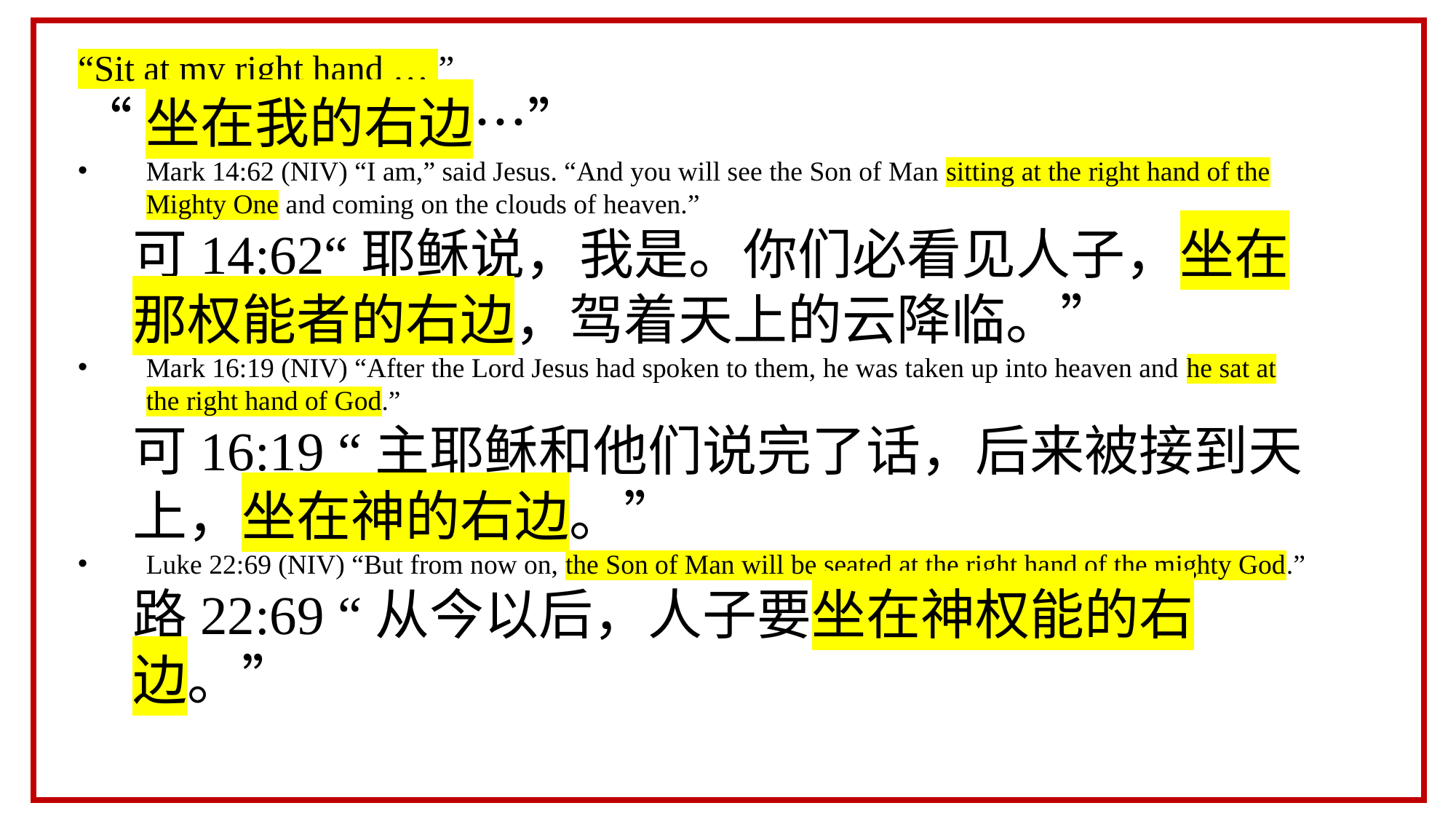

“Sit at my right hand … ”
“坐在我的右边…”
Mark 14:62 (NIV) “I am,” said Jesus. “And you will see the Son of Man sitting at the right hand of the Mighty One and coming on the clouds of heaven.”
可14:62“耶稣说，我是。你们必看见人子，坐在那权能者的右边，驾着天上的云降临。”
Mark 16:19 (NIV) “After the Lord Jesus had spoken to them, he was taken up into heaven and he sat at the right hand of God.”
可16:19 “主耶稣和他们说完了话，后来被接到天上，坐在神的右边。”
Luke 22:69 (NIV) “But from now on, the Son of Man will be seated at the right hand of the mighty God.”
路22:69 “从今以后，人子要坐在神权能的右边。”